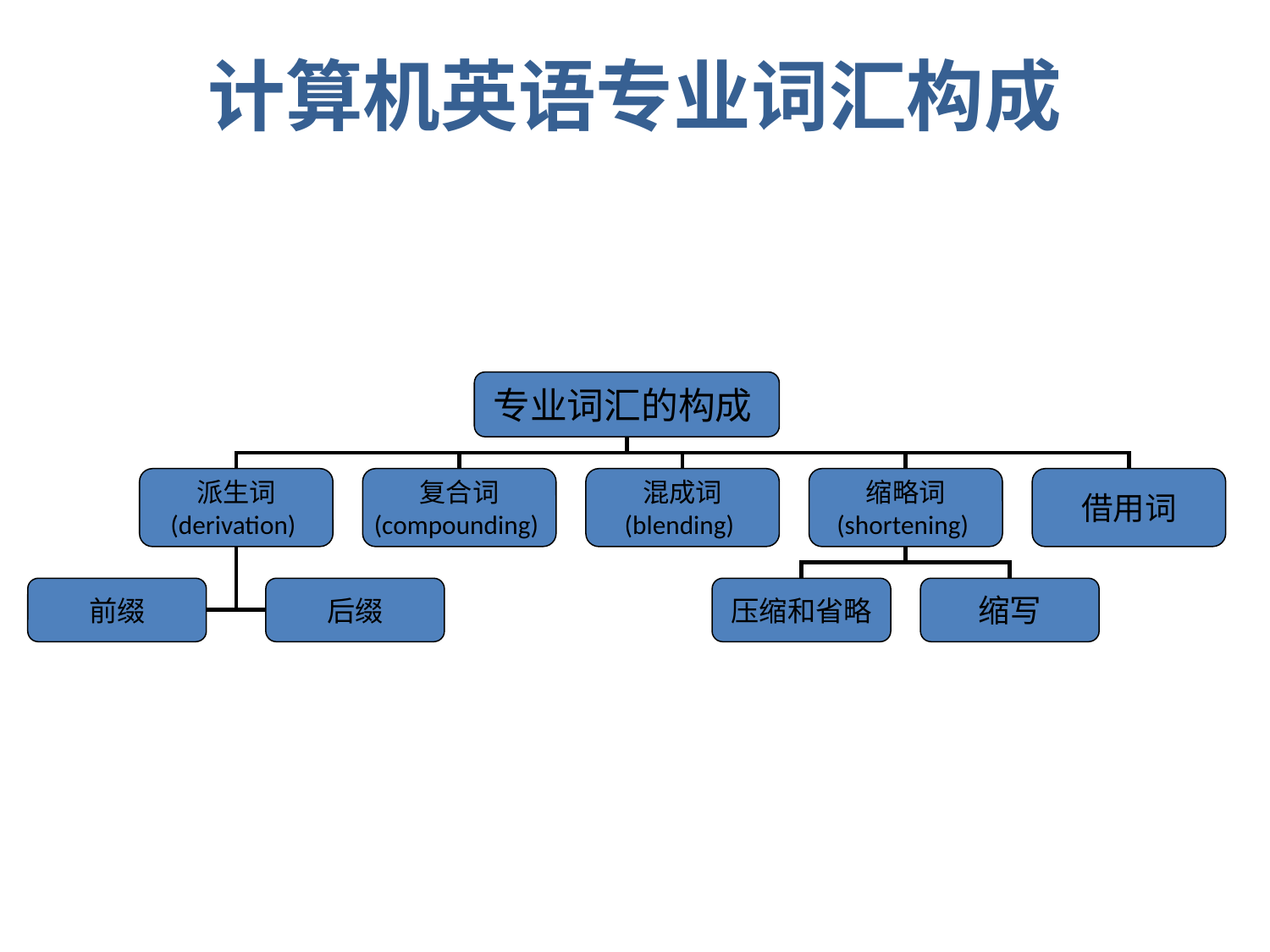

# 计算机英语专业词汇构成
专业词汇的构成
派生词
(derivation)
复合词
(compounding)
混成词
(blending)
缩略词
(shortening)
借用词
前缀
后缀
压缩和省略
缩写